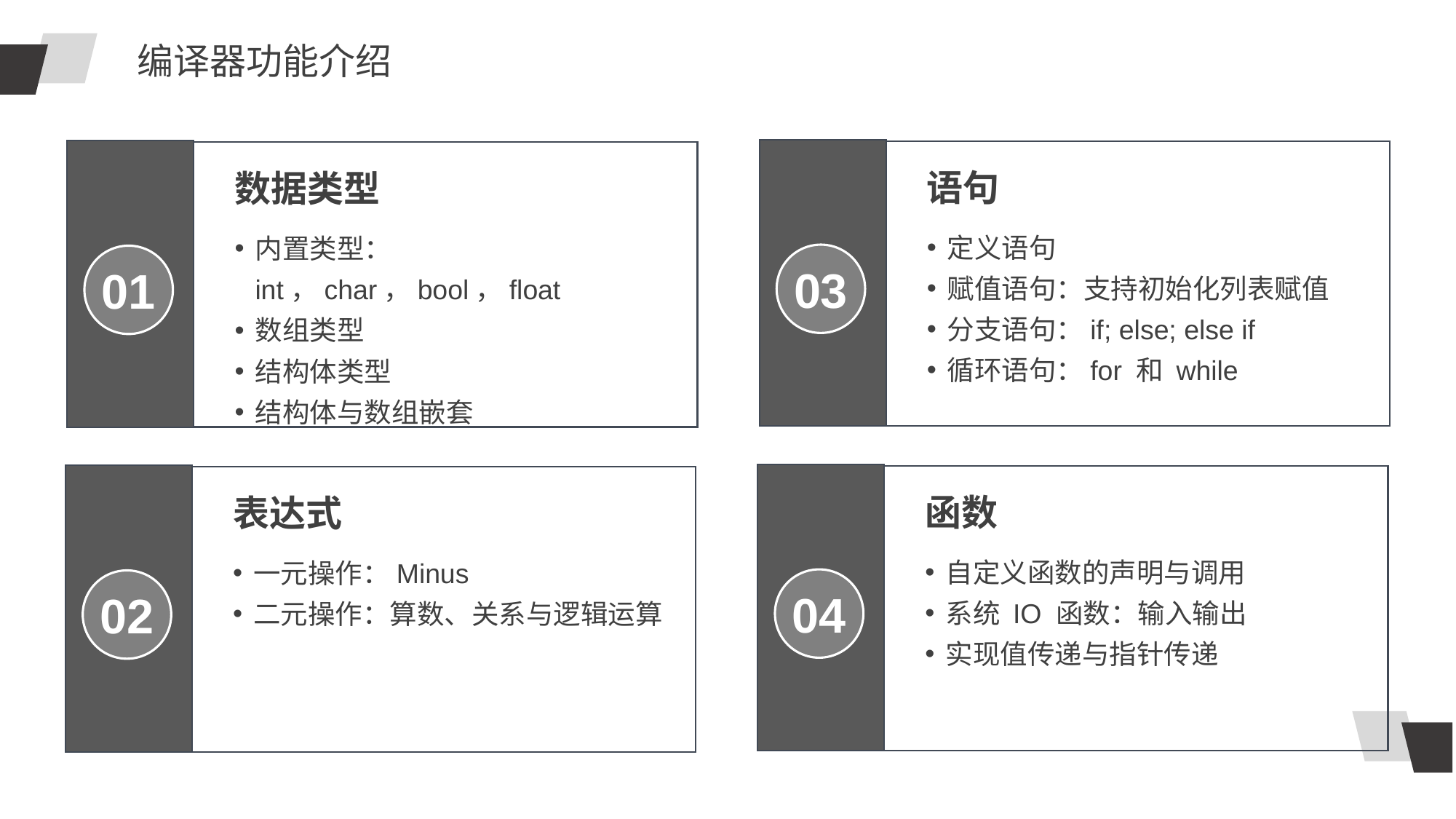

编译器功能介绍

语句
数据类型
定义语句
赋值语句：支持初始化列表赋值
分支语句：if; else; else if
循环语句：for 和 while
内置类型：int，char，bool，float
数组类型
结构体类型
结构体与数组嵌套
03
01

函数
表达式
自定义函数的声明与调用
系统 IO 函数：输入输出
实现值传递与指针传递
一元操作：Minus
二元操作：算数、关系与逻辑运算
04
02